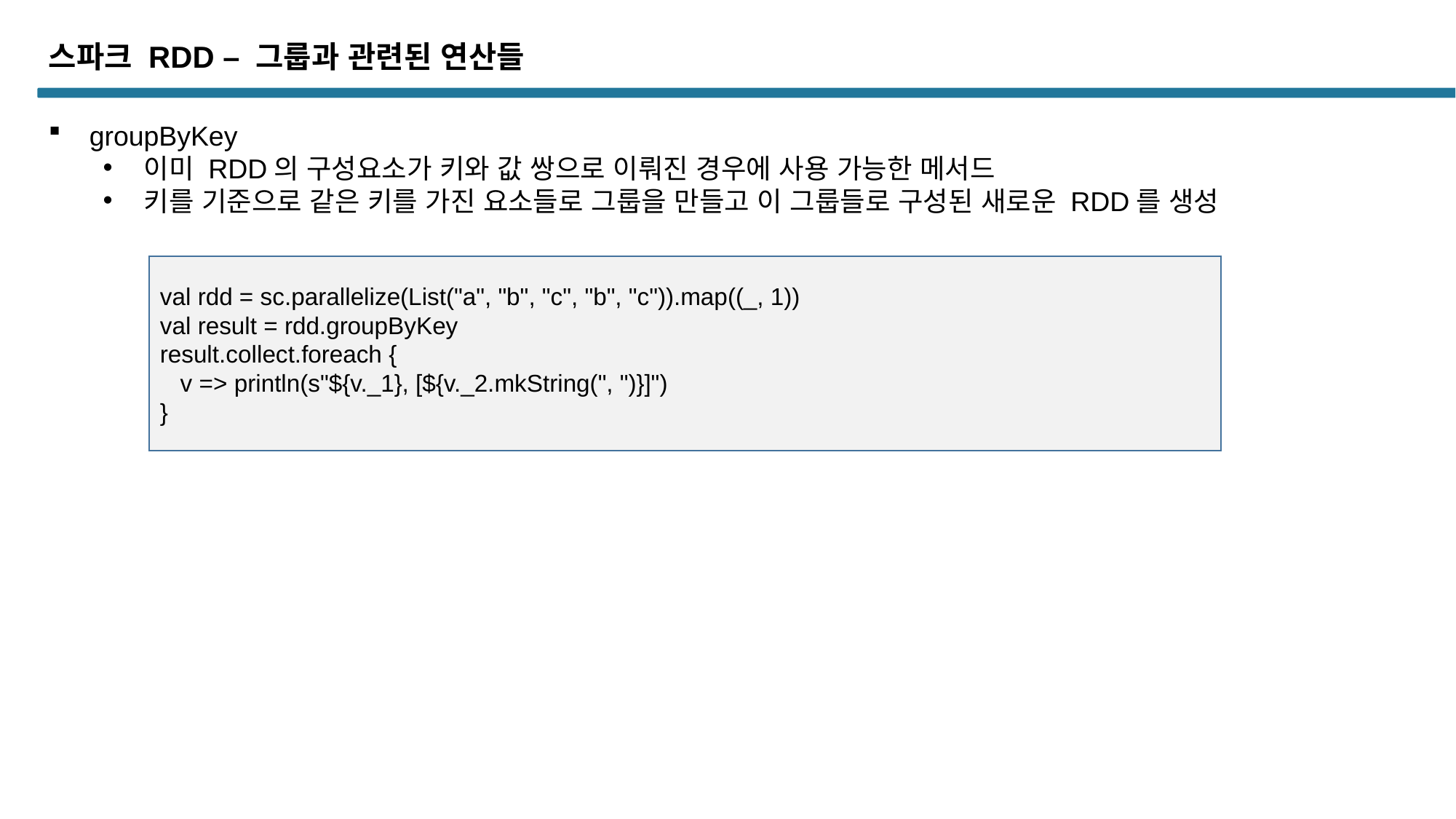

스파크 RDD – 그룹과 관련된 연산들
groupByKey
이미 RDD의 구성요소가 키와 값 쌍으로 이뤄진 경우에 사용 가능한 메서드
키를 기준으로 같은 키를 가진 요소들로 그룹을 만들고 이 그룹들로 구성된 새로운 RDD를 생성

val rdd = sc.parallelize(List("a", "b", "c", "b", "c")).map((_, 1))
val result = rdd.groupByKey
result.collect.foreach {
   v => println(s"${v._1}, [${v._2.mkString(", ")}]")
}